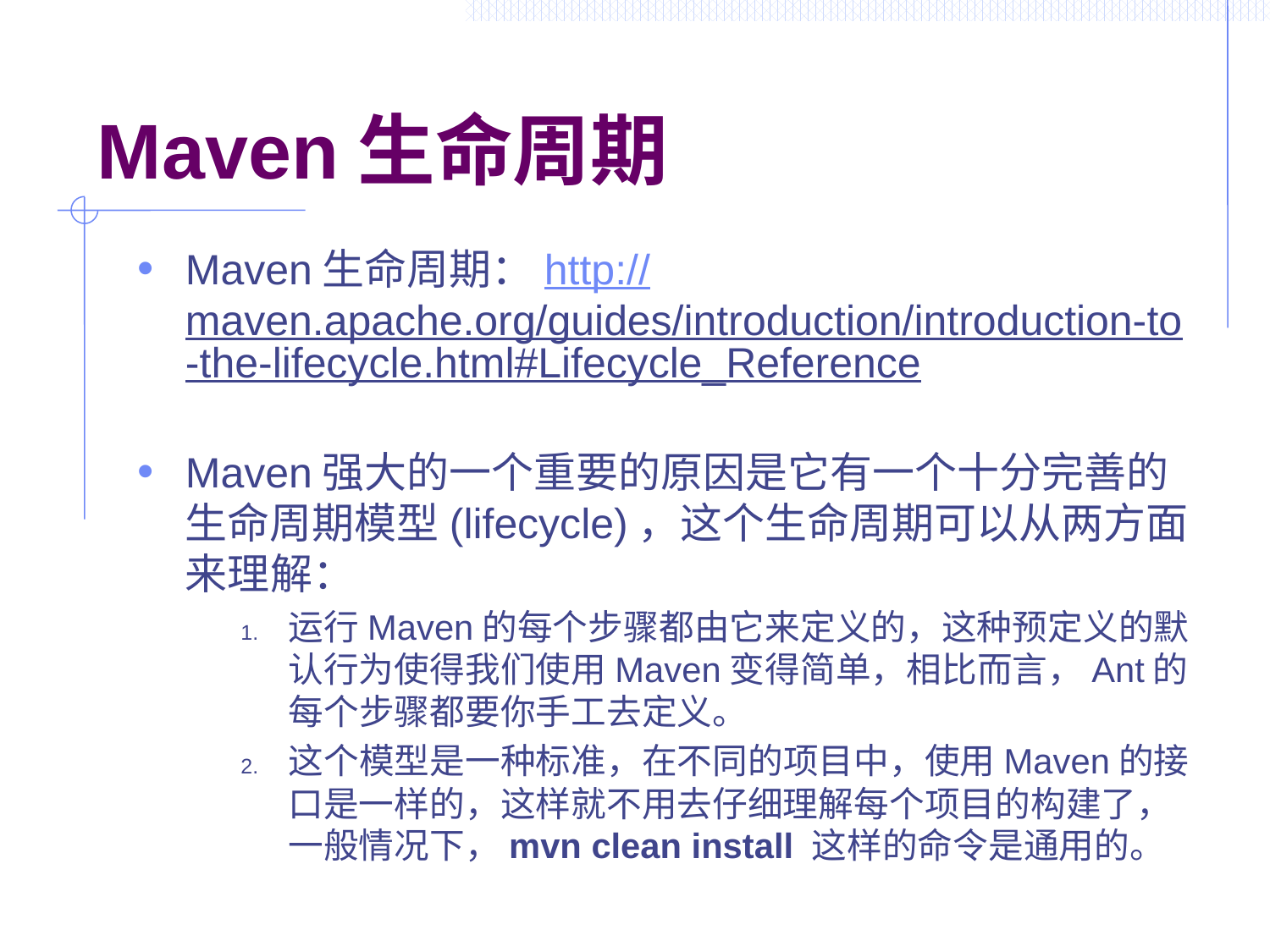

# Maven生命周期
Maven生命周期：http://maven.apache.org/guides/introduction/introduction-to-the-lifecycle.html#Lifecycle_Reference
Maven强大的一个重要的原因是它有一个十分完善的生命周期模型(lifecycle)，这个生命周期可以从两方面来理解：
运行Maven的每个步骤都由它来定义的，这种预定义的默认行为使得我们使用Maven变得简单，相比而言，Ant的每个步骤都要你手工去定义。
这个模型是一种标准，在不同的项目中，使用Maven的接口是一样的，这样就不用去仔细理解每个项目的构建了，一般情况下，mvn clean install 这样的命令是通用的。